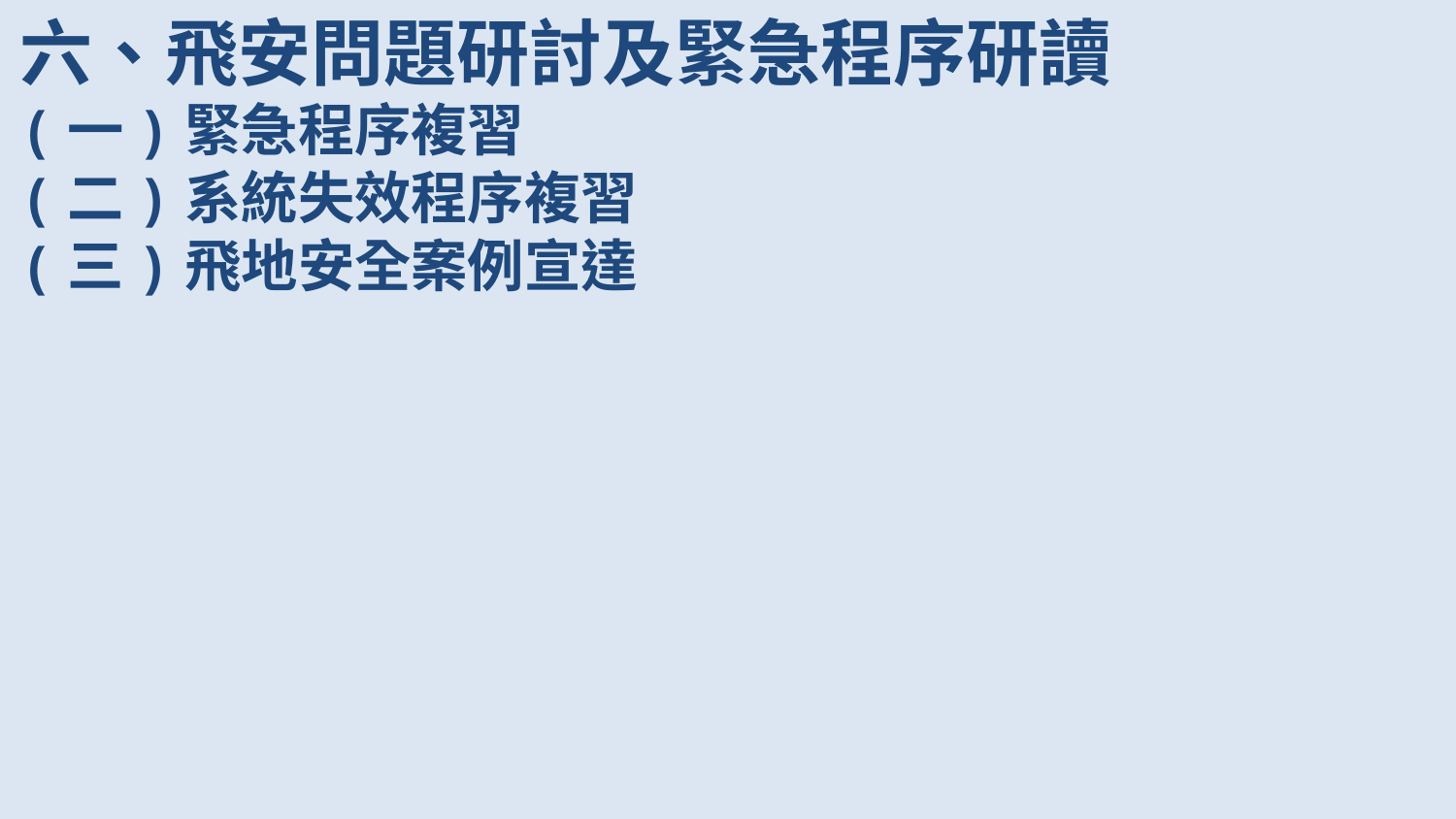

六、飛安問題研討及緊急程序研讀
(一)緊急程序複習
(二)系統失效程序複習
(三)飛地安全案例宣達